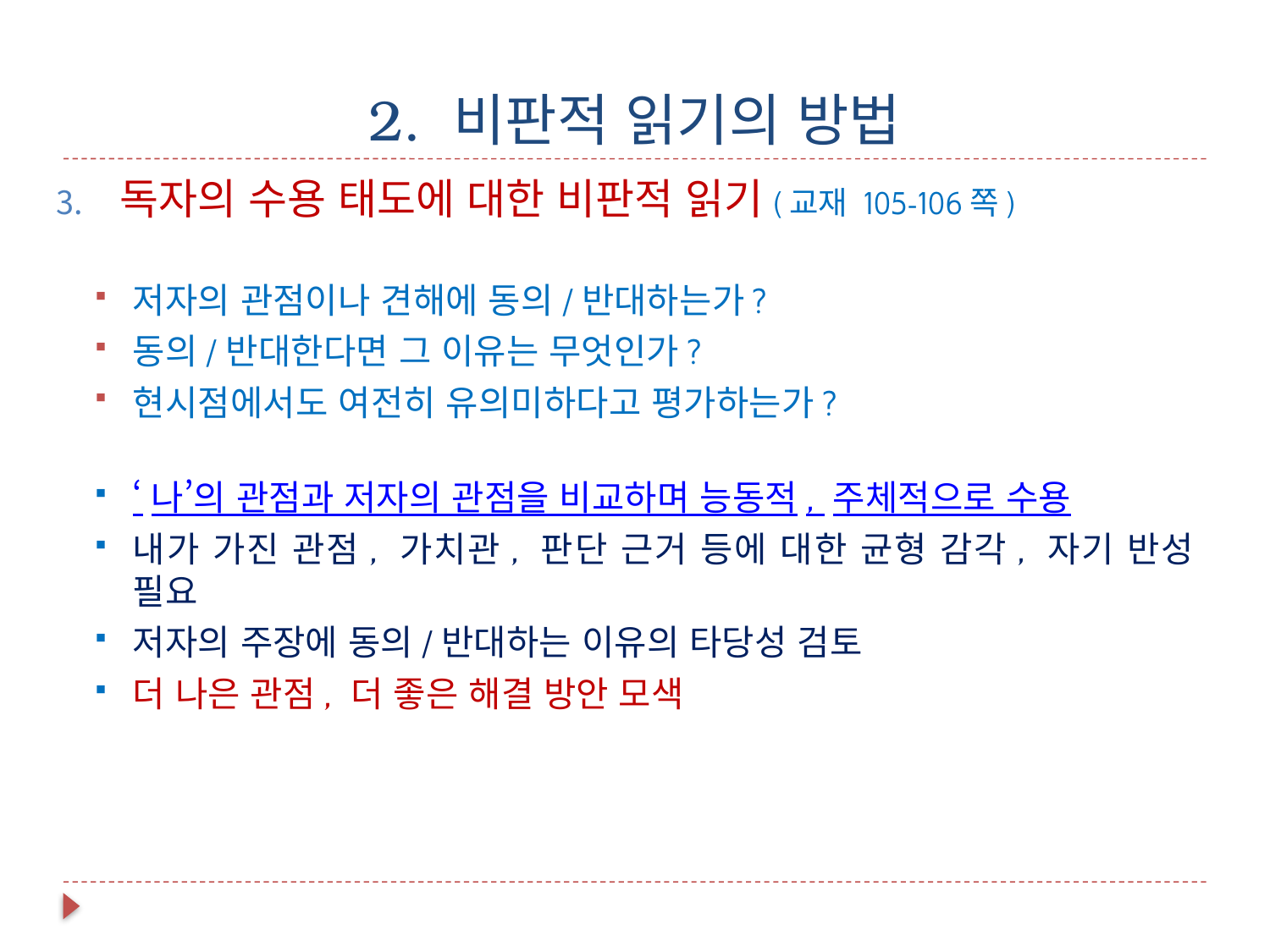

# 2. 비판적 읽기의 방법
독자의 수용 태도에 대한 비판적 읽기(교재 105-106쪽)

저자의 관점이나 견해에 동의/반대하는가?
동의/반대한다면 그 이유는 무엇인가?
현시점에서도 여전히 유의미하다고 평가하는가?

‘나’의 관점과 저자의 관점을 비교하며 능동적, 주체적으로 수용
내가 가진 관점, 가치관, 판단 근거 등에 대한 균형 감각, 자기 반성 필요
저자의 주장에 동의/반대하는 이유의 타당성 검토
더 나은 관점, 더 좋은 해결 방안 모색